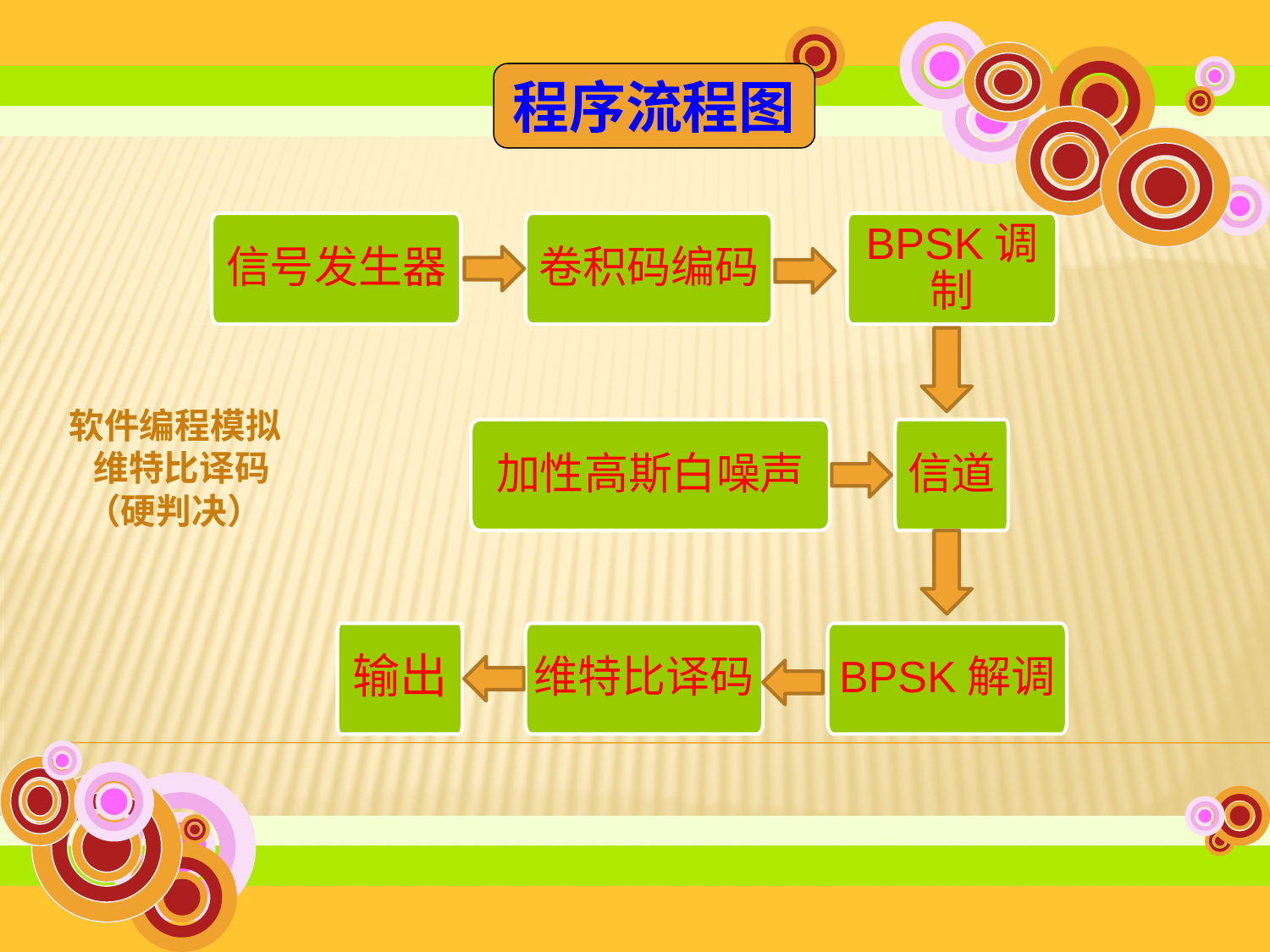

程序流程图

信号发生器
卷积码编码
BPSK调制

软件编程模拟
  维特比译码
 （硬判决）
加性高斯白噪声
信道

输出
维特比译码
BPSK解调